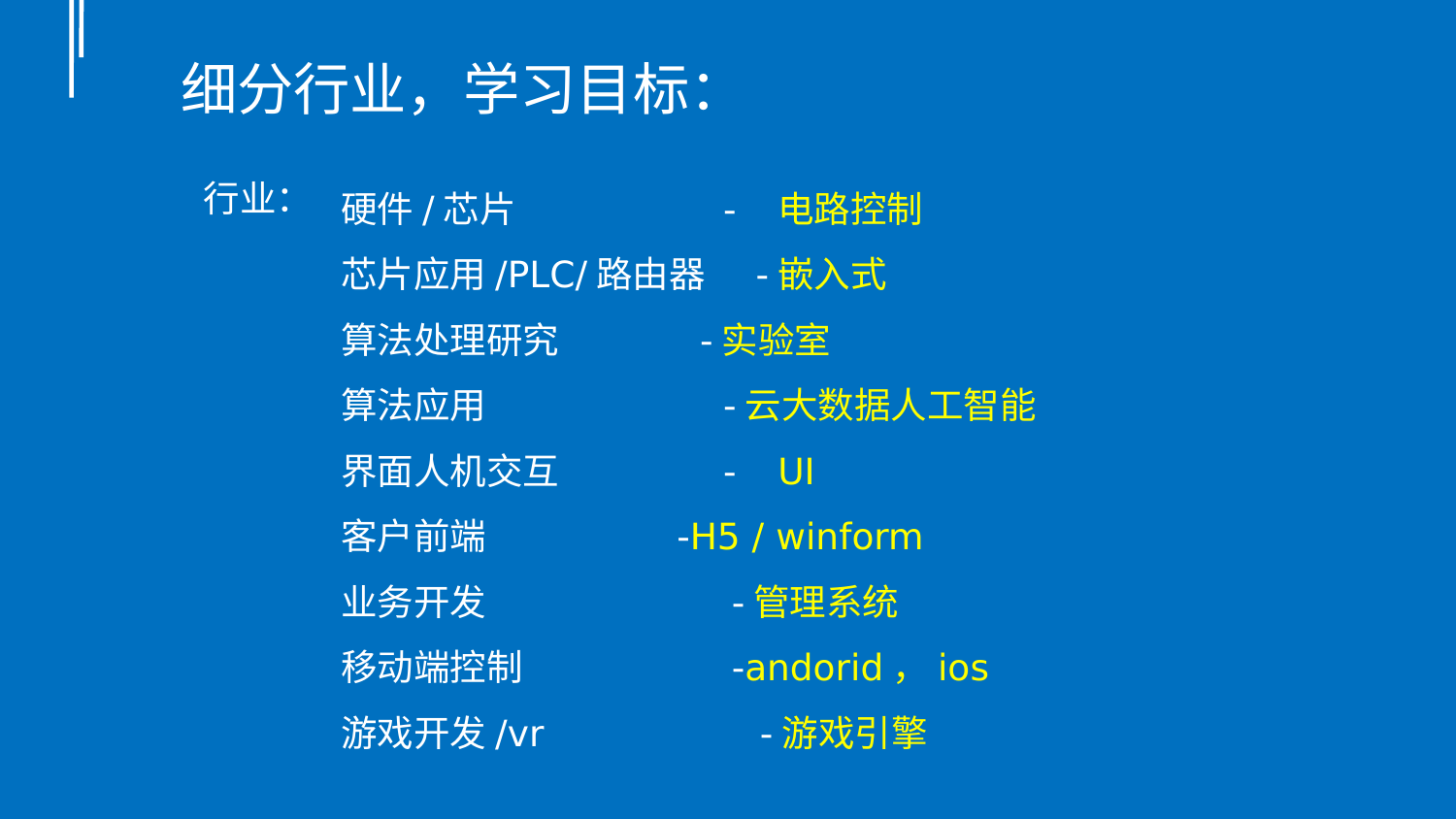

细分行业，学习目标：
硬件/芯片	          -	电路控制
芯片应用/PLC/路由器     -	嵌入式
算法处理研究                -实验室
算法应用	          -云大数据人工智能
界面人机交互	          -	UI
客户前端                      -H5 / winform
业务开发	           -管理系统
移动端控制	           -andorid，ios
游戏开发/vr	           -游戏引擎

行业：